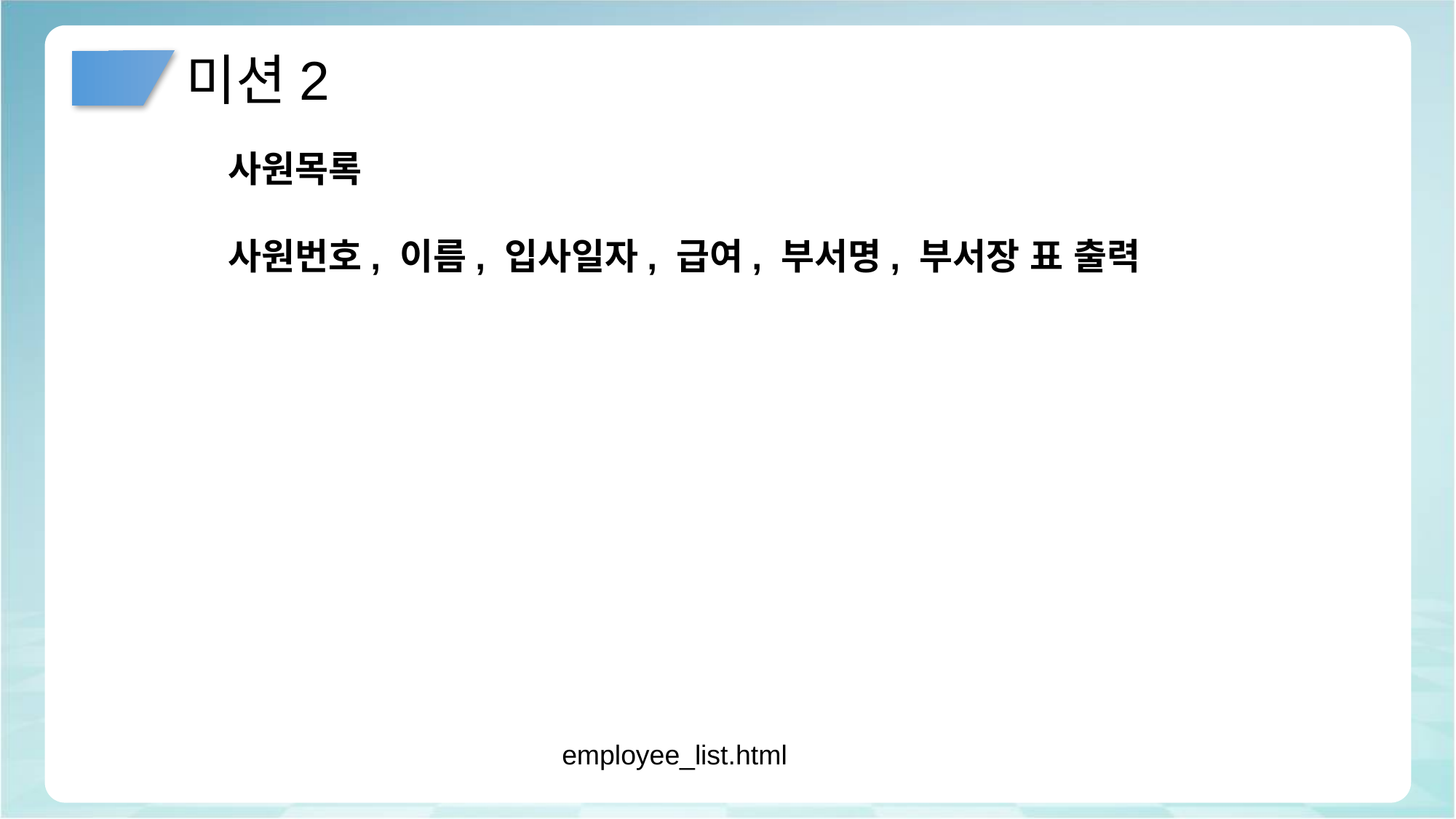

# 미션2
사원목록

사원번호, 이름, 입사일자, 급여, 부서명, 부서장 표 출력
employee_list.html